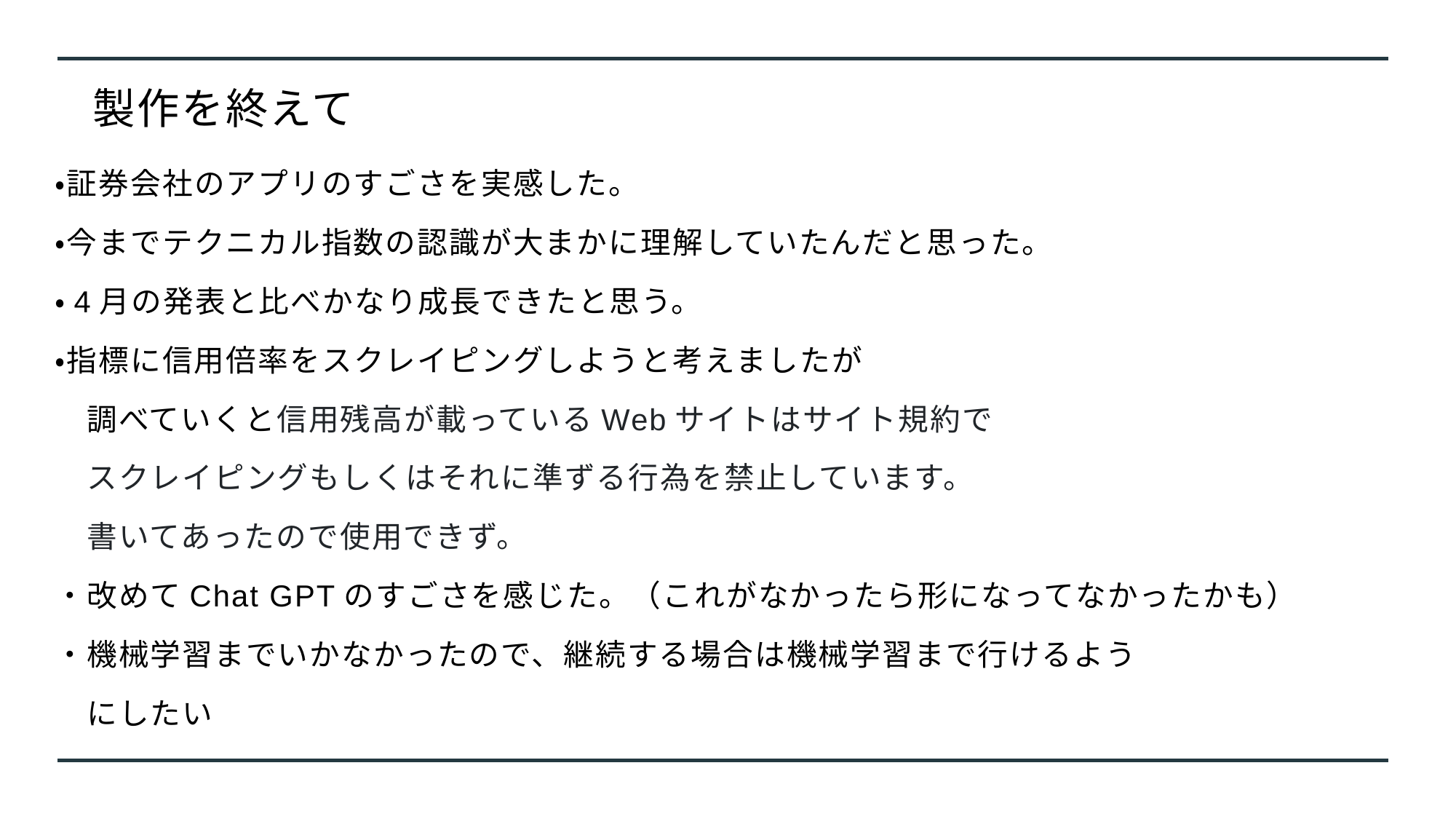

# 製作を終えて
・証券会社のアプリのすごさを実感した。
・今までテクニカル指数の認識が大まかに理解していたんだと思った。
・4月の発表と比べかなり成長できたと思う。
・指標に信用倍率をスクレイピングしようと考えましたが
　調べていくと信用残高が載っているWebサイトはサイト規約で
　スクレイピングもしくはそれに準ずる行為を禁止しています。
   書いてあったので使用できず。
・改めてChat GPTのすごさを感じた。（これがなかったら形になってなかったかも）
・機械学習までいかなかったので、継続する場合は機械学習まで行けるよう
　にしたい